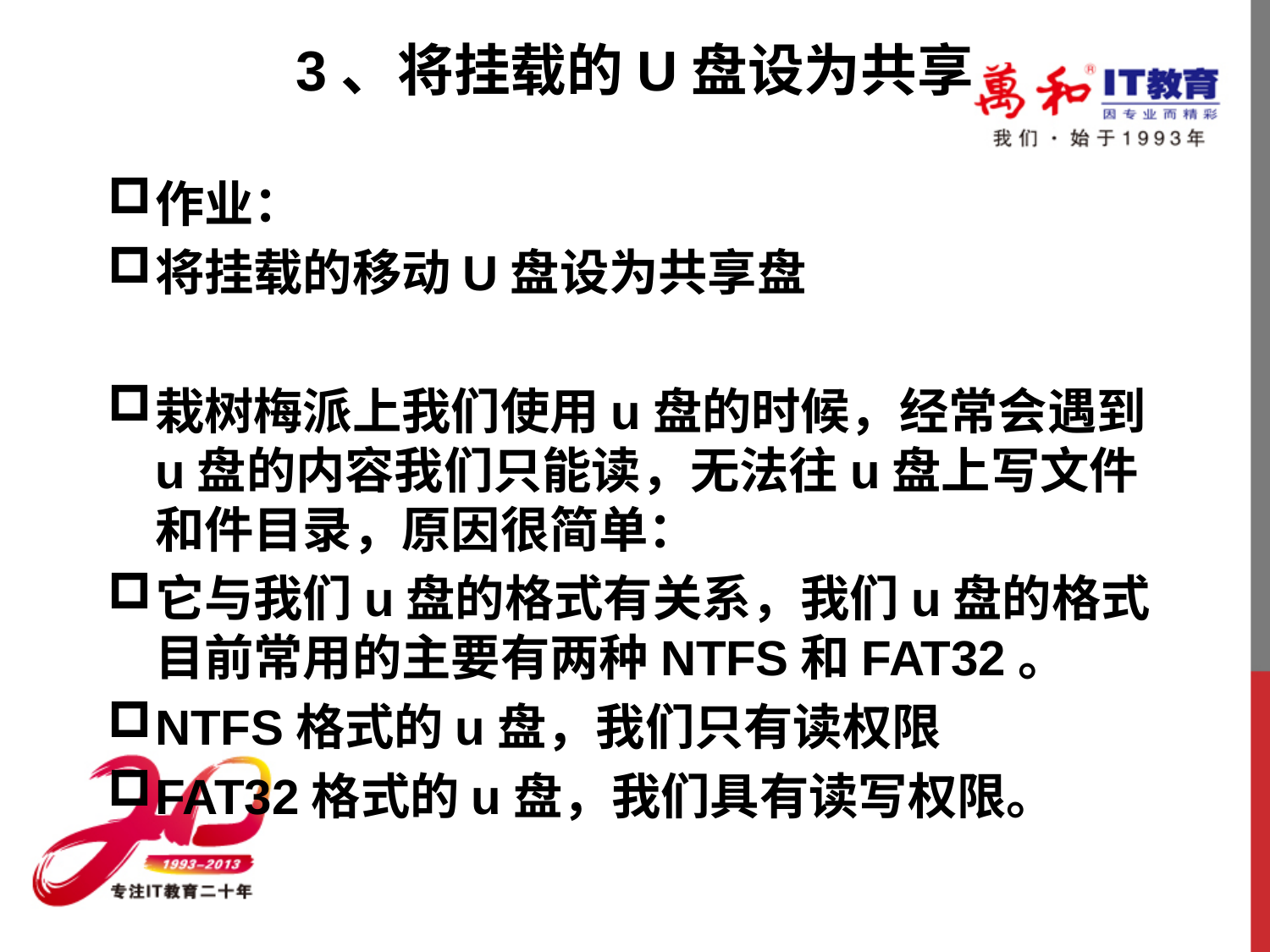

# 3、将挂载的U盘设为共享
作业：
将挂载的移动U盘设为共享盘

栽树梅派上我们使用u盘的时候，经常会遇到u盘的内容我们只能读，无法往u盘上写文件和件目录，原因很简单：
它与我们u盘的格式有关系，我们u盘的格式目前常用的主要有两种NTFS和FAT32。
NTFS格式的u盘，我们只有读权限
FAT32格式的u盘，我们具有读写权限。